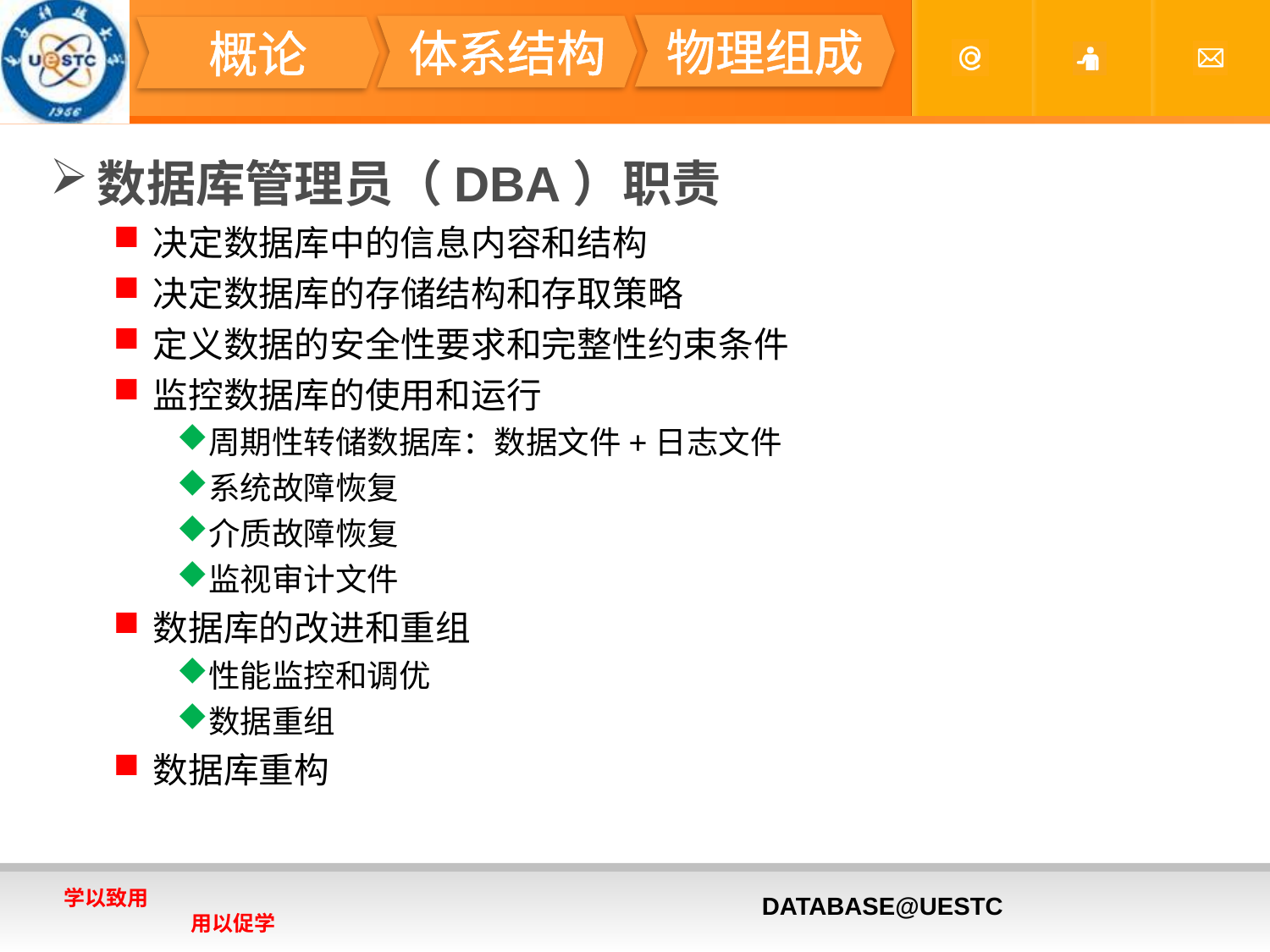

#
物理组成
体系结构
概论
数据库管理员（DBA）职责
决定数据库中的信息内容和结构
决定数据库的存储结构和存取策略
定义数据的安全性要求和完整性约束条件
监控数据库的使用和运行
周期性转储数据库：数据文件+日志文件
系统故障恢复
介质故障恢复
监视审计文件
数据库的改进和重组
性能监控和调优
数据重组
数据库重构